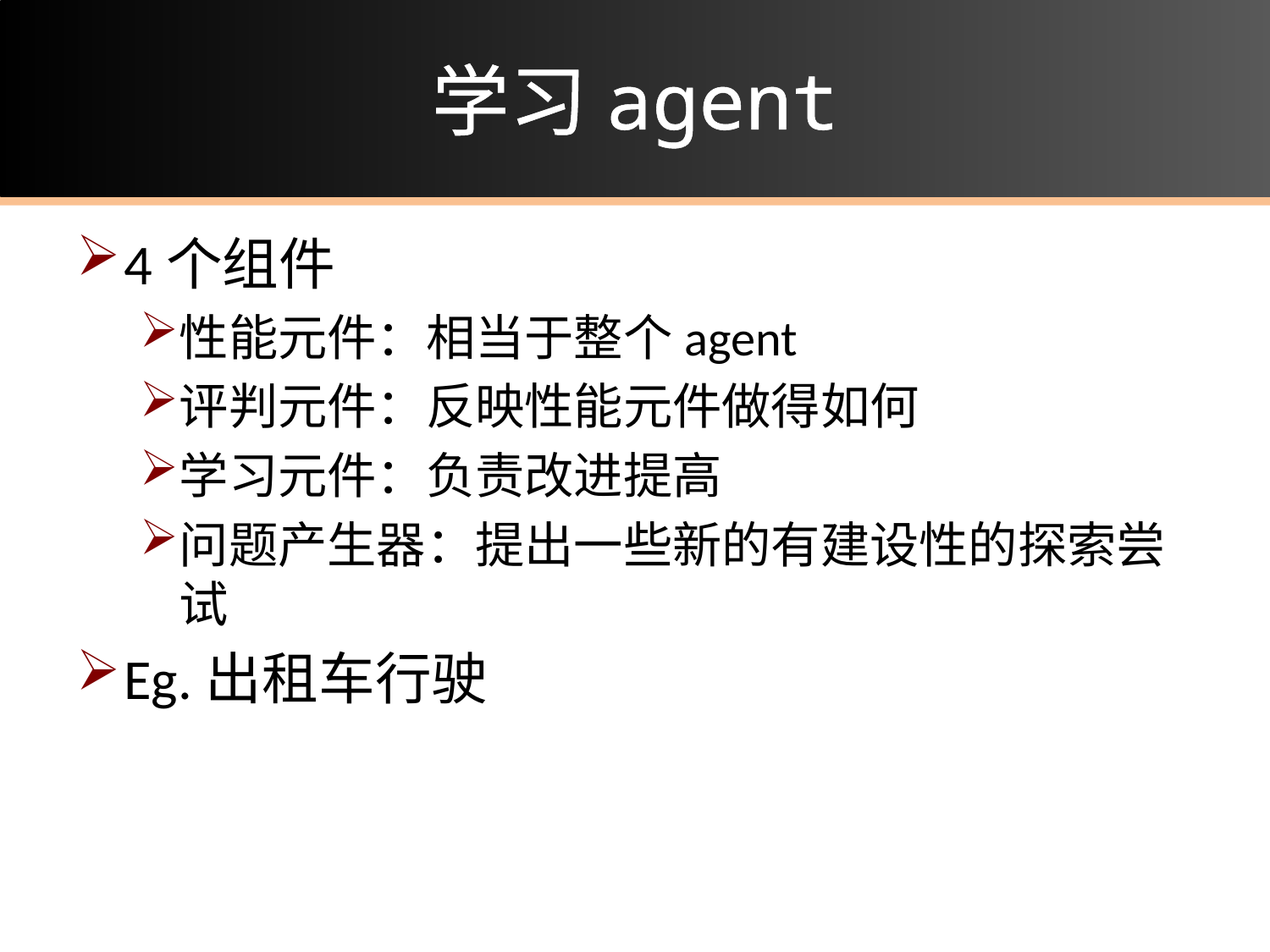

# 学习agent
4个组件
性能元件：相当于整个agent
评判元件：反映性能元件做得如何
学习元件：负责改进提高
问题产生器：提出一些新的有建设性的探索尝试
Eg.出租车行驶